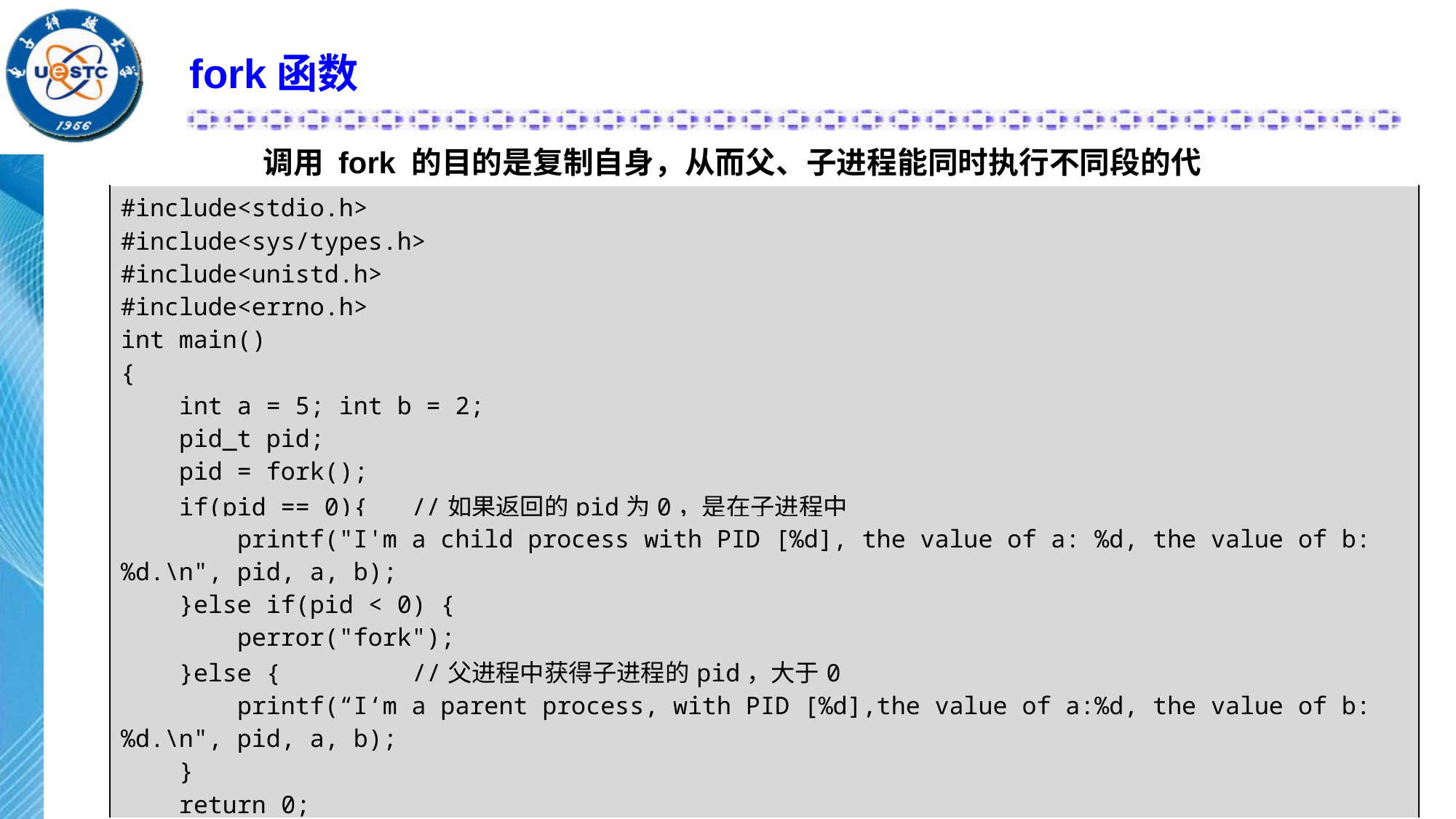

fork函数
调用 fork 的目的是复制自身，从而父、子进程能同时执行不同段的代码
| #include<stdio.h> #include<sys/types.h> #include<unistd.h> #include<errno.h> int main() { int a = 5; int b = 2; pid\_t pid; pid = fork(); if(pid == 0){ //如果返回的pid为0，是在子进程中 a = a-4; |
| --- |
| printf("I'm a child process with PID [%d], the value of a: %d, the value of b: %d.\n", pid, a, b); }else if(pid < 0) { perror("fork"); }else { //父进程中获得子进程的pid，大于0 printf(“I‘m a parent process, with PID [%d],the value of a:%d, the value of b: %d.\n", pid, a, b); } return 0; } |